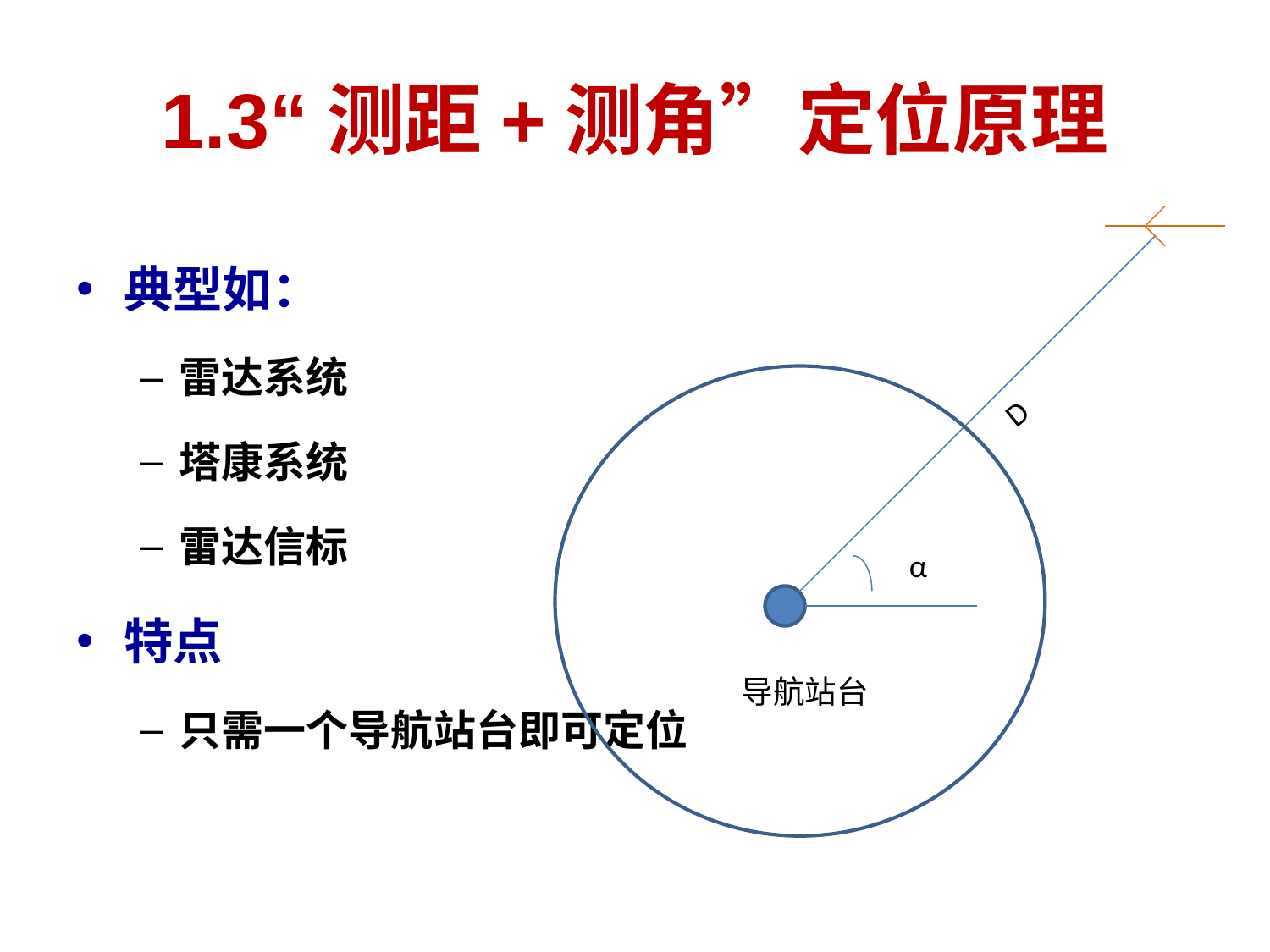

# 1.3“测距+测角”定位原理
典型如：
雷达系统
塔康系统
雷达信标
特点
只需一个导航站台即可定位

D
α

导航站台